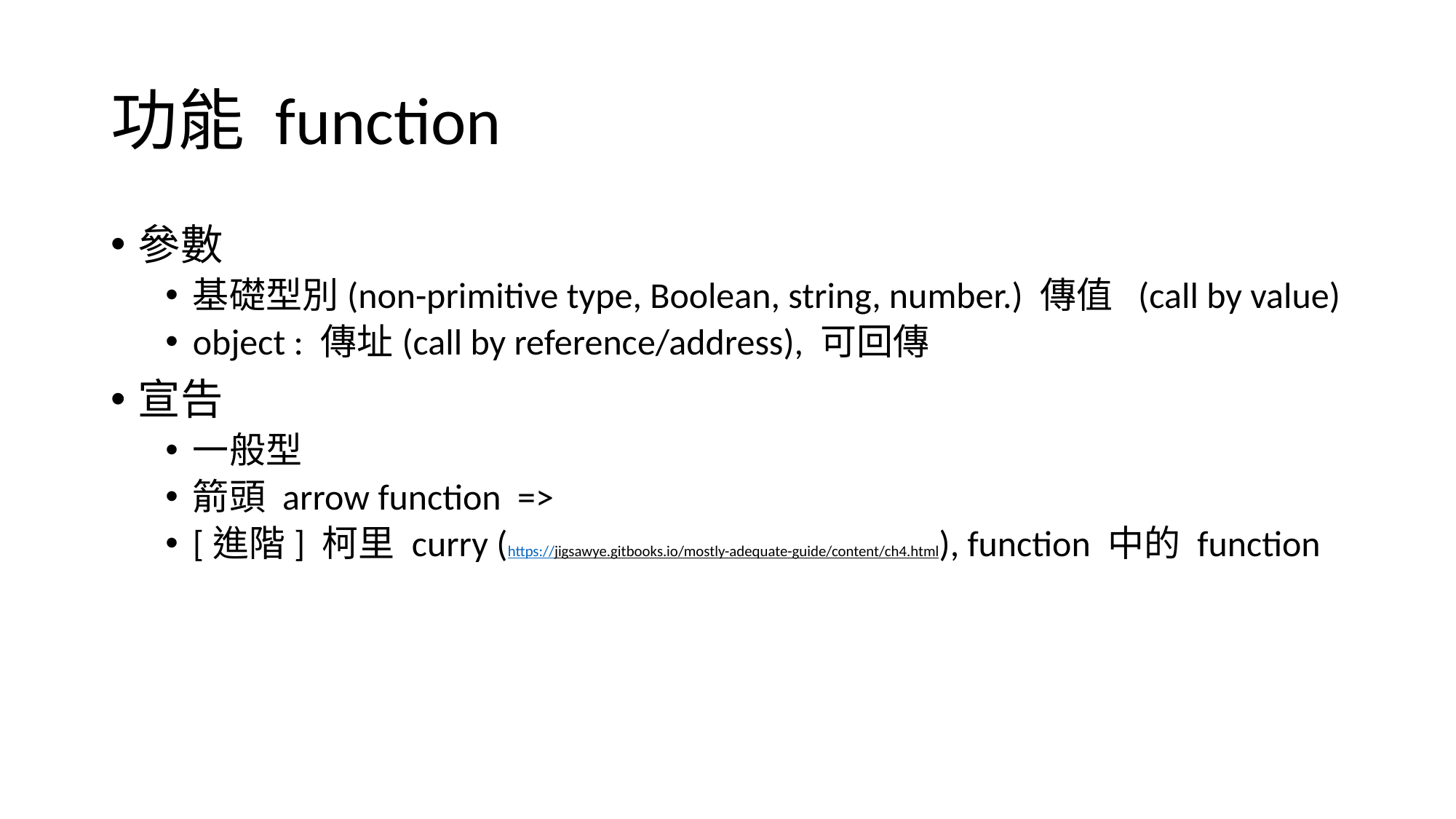

# 功能 function
參數
基礎型別(non-primitive type, Boolean, string, number.) 傳值  (call by value)
object : 傳址(call by reference/address), 可回傳
宣告
一般型
箭頭 arrow function  =>
[進階] 柯里 curry (https://jigsawye.gitbooks.io/mostly-adequate-guide/content/ch4.html), function 中的 function